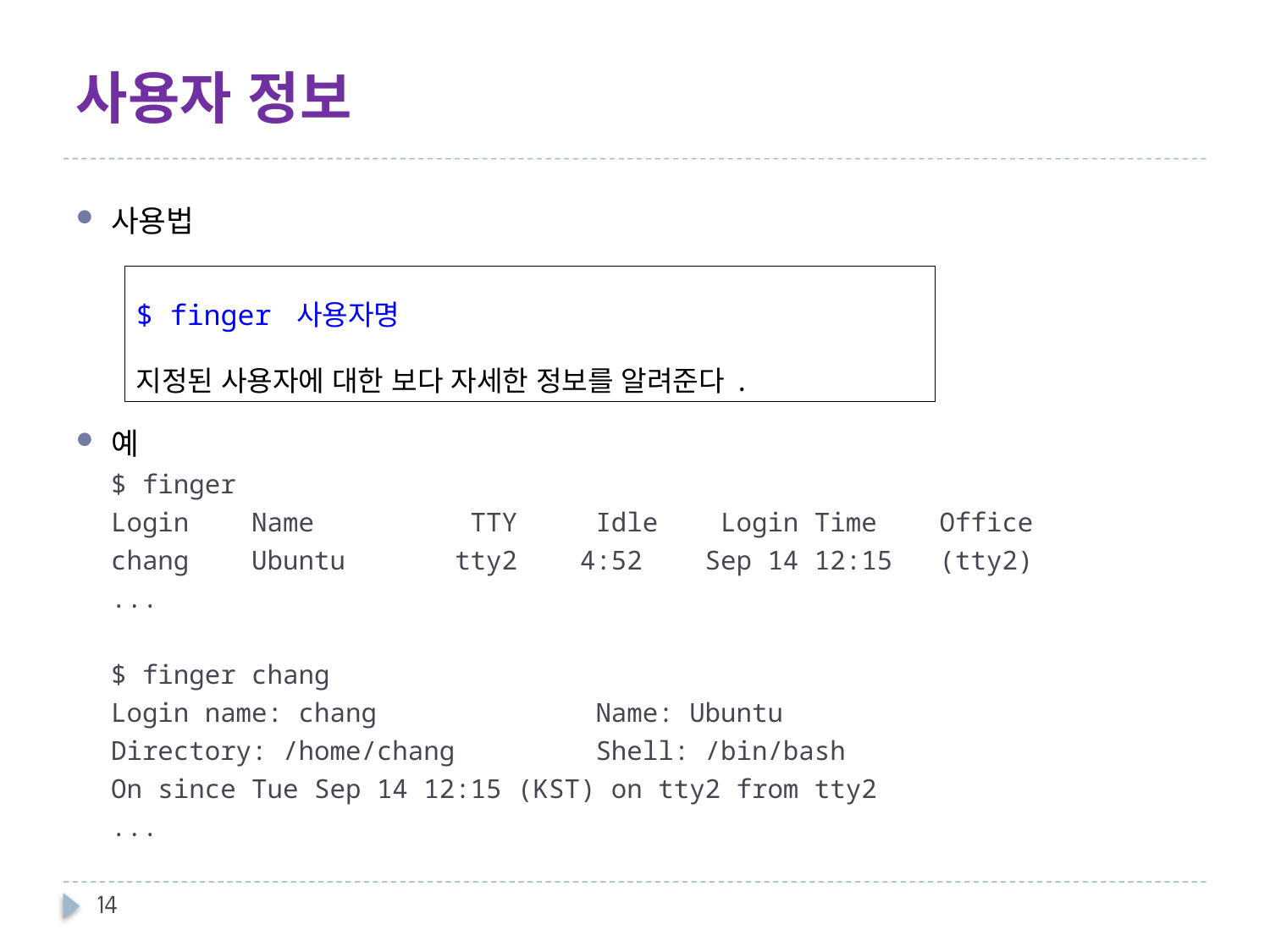

# 사용자 정보
사용법

예
$ finger
Login    Name          TTY     Idle    Login Time    Office
chang    Ubuntu       tty2    4:52    Sep 14 12:15   (tty2)
...

$ finger chang
Login name: chang              Name: Ubuntu
Directory: /home/chang         Shell: /bin/bash
On since Tue Sep 14 12:15 (KST) on tty2 from tty2
...
| $ finger 사용자명 지정된 사용자에 대한 보다 자세한 정보를 알려준다. |
| --- |
14